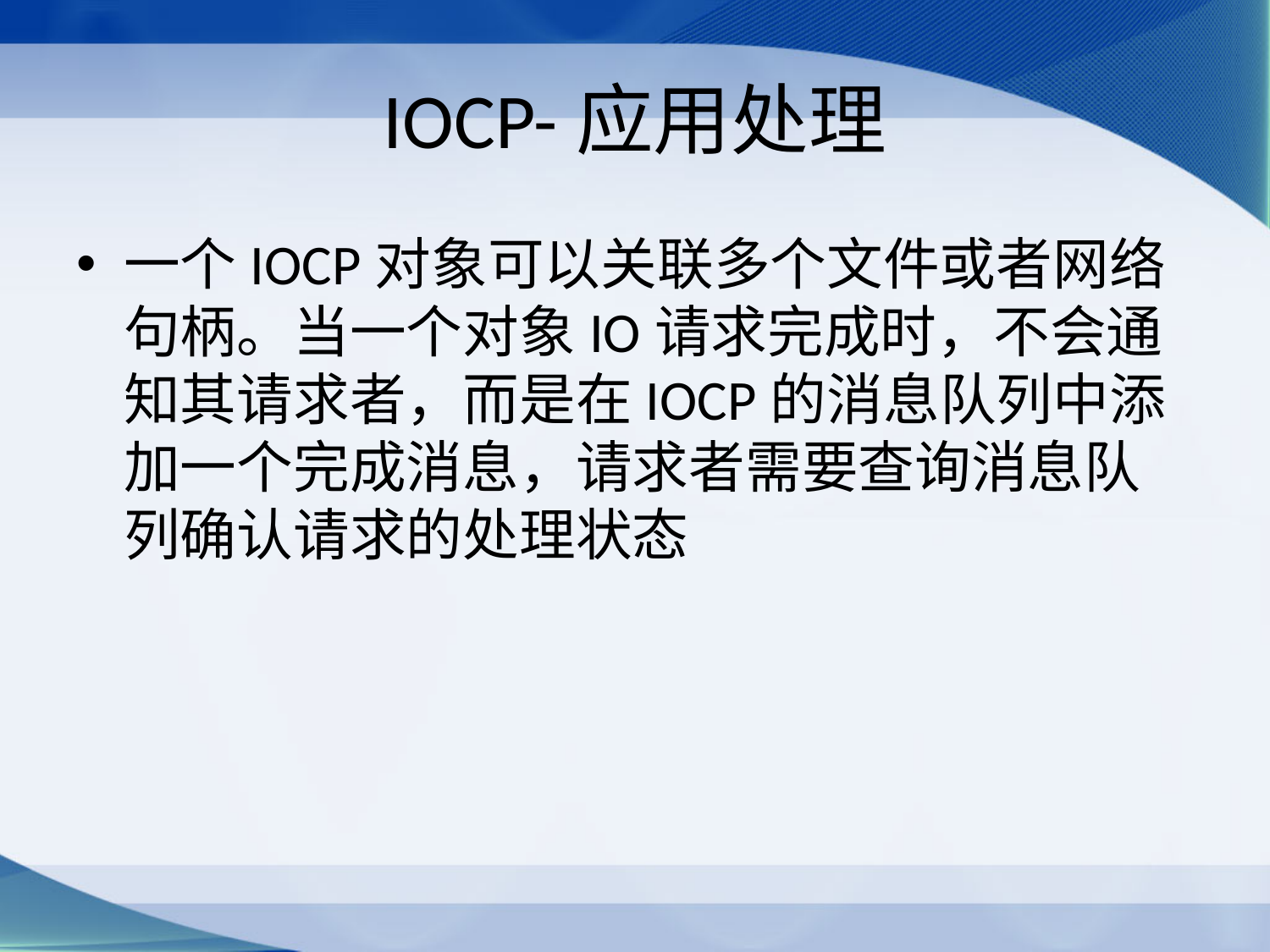

# IOCP-应用处理
一个IOCP对象可以关联多个文件或者网络句柄。当一个对象IO请求完成时，不会通知其请求者，而是在IOCP的消息队列中添加一个完成消息，请求者需要查询消息队列确认请求的处理状态